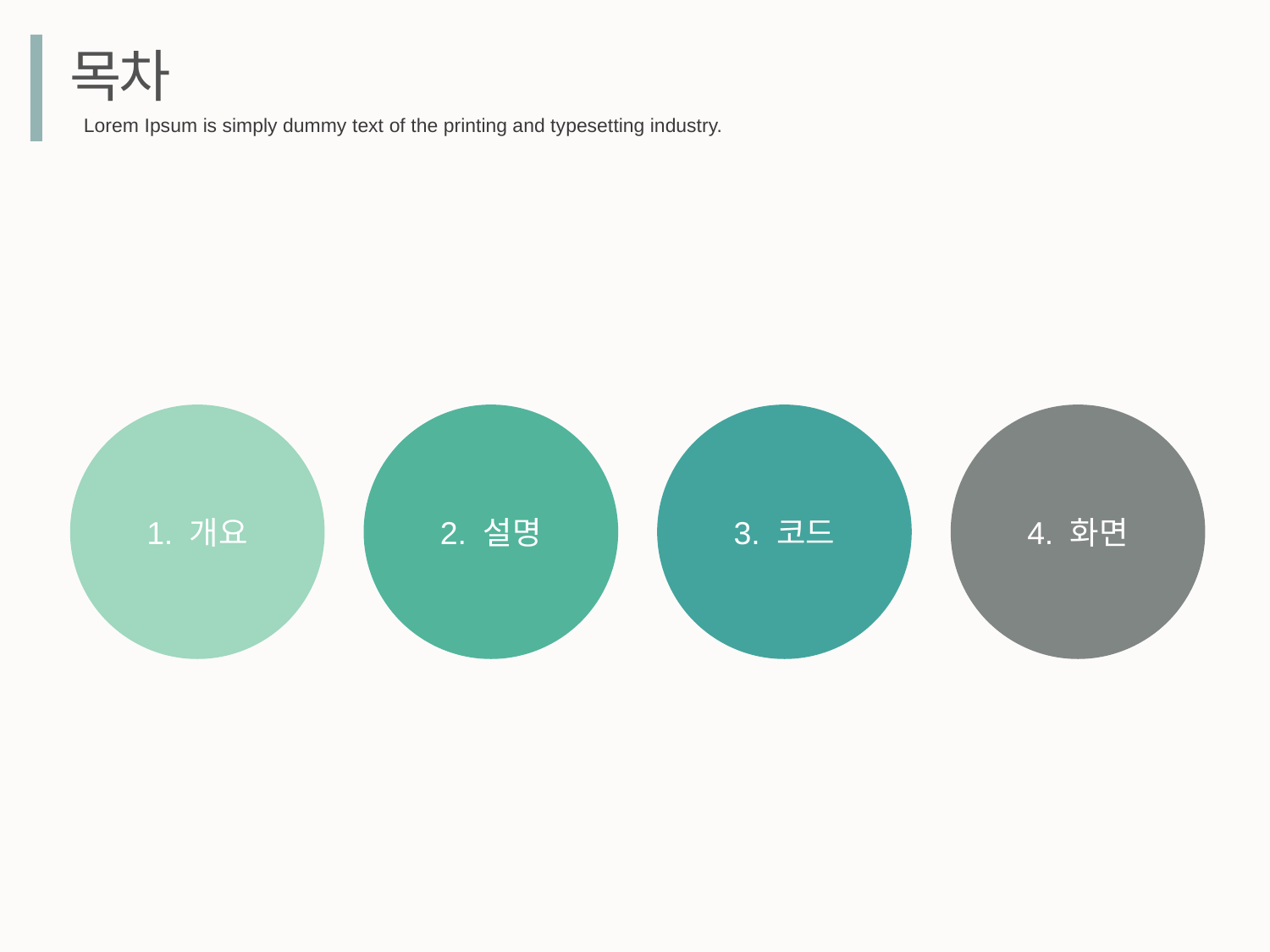

목차
Lorem Ipsum is simply dummy text of the printing and typesetting industry.
1. 개요
2. 설명
3. 코드
4. 화면